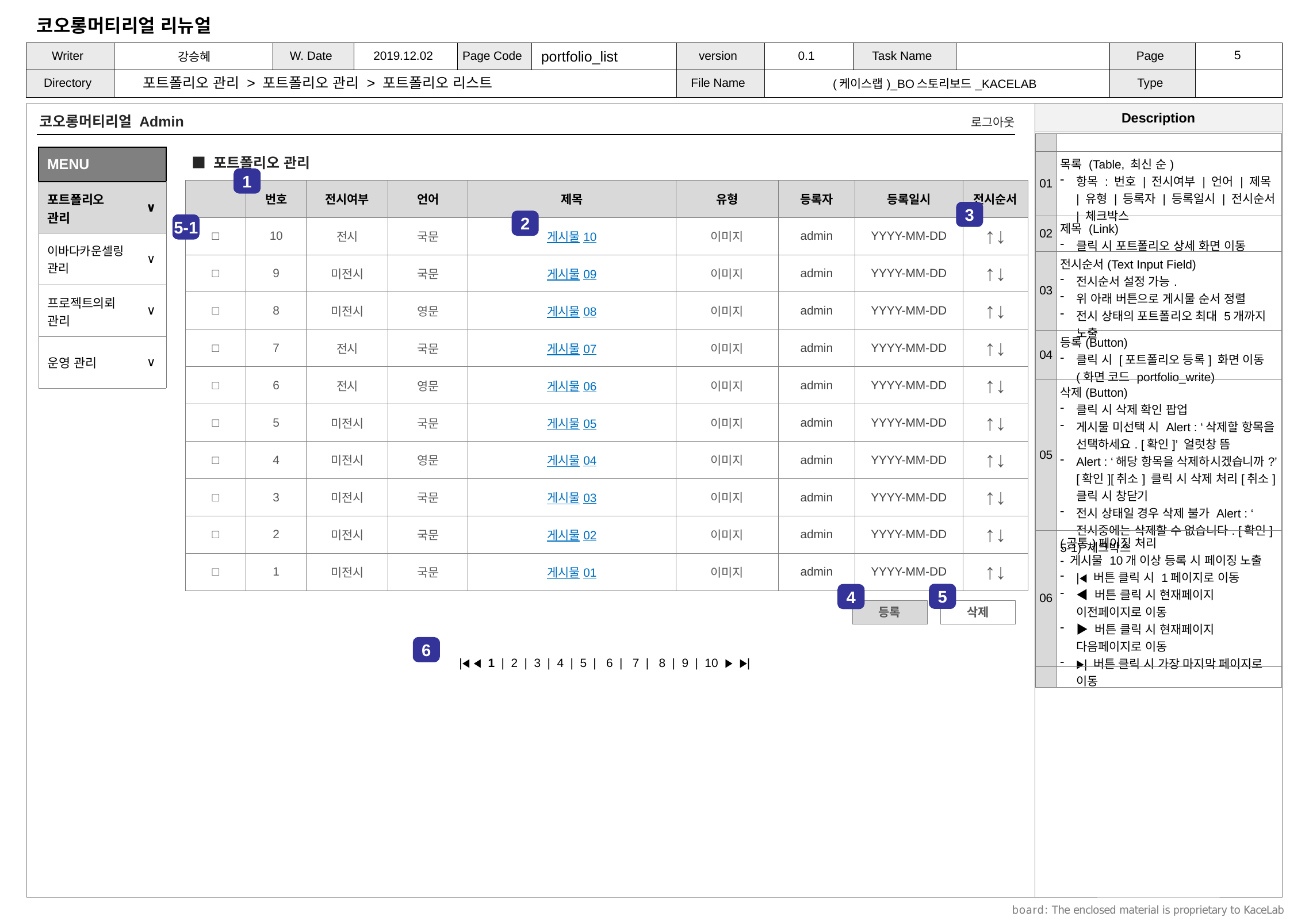

portfolio_list
포트폴리오 관리 > 포트폴리오 관리 > 포트폴리오 리스트
코오롱머티리얼 Admin
로그아웃
|  |  |
| --- | --- |
| 01 | 목록 (Table, 최신 순) 항목 : 번호 | 전시여부 | 언어 | 제목 | 유형 | 등록자 | 등록일시 | 전시순서 | 체크박스 |
| 02 | 제목 (Link) 클릭 시 포트폴리오 상세 화면 이동 |
| 03 | 전시순서(Text Input Field) 전시순서 설정 가능. 위 아래 버튼으로 게시물 순서 정렬 전시 상태의 포트폴리오 최대 5개까지 노출 |
| 04 | 등록(Button) 클릭 시 [포트폴리오 등록] 화면 이동 (화면 코드 portfolio\_write) |
| 05 | 삭제(Button) 클릭 시 삭제 확인 팝업 게시물 미선택 시 Alert : ‘삭제할 항목을 선택하세요. [확인]’ 얼럿창 뜸 Alert : ‘해당 항목을 삭제하시겠습니까?’ [확인][취소] 클릭 시 삭제 처리[취소] 클릭 시 창닫기 전시 상태일 경우 삭제 불가 Alert : ‘전시중에는 삭제할 수 없습니다. [확인] 5-1) 체크박스 |
| 06 | (공통)페이징 처리 - 게시물 10개 이상 등록 시 페이징 노출 |◀ 버튼 클릭 시 1페이지로 이동 ◀ 버튼 클릭 시 현재페이지 이전페이지로 이동 ▶ 버튼 클릭 시 현재페이지 다음페이지로 이동 ▶| 버튼 클릭 시 가장 마지막 페이지로 이동 |
|  |  |
| MENU |  |
| --- | --- |
| 포트폴리오 관리 | ∨ |
| 이바다카운셀링 관리 | ∨ |
| 프로젝트의뢰 관리 | ∨ |
| 운영 관리 | ∨ |
■ 포트폴리오 관리
1
|  | 번호 | 전시여부 | 언어 | 제목 | 유형 | 등록자 | 등록일시 | 전시순서 |
| --- | --- | --- | --- | --- | --- | --- | --- | --- |
| □ | 10 | 전시 | 국문 | 게시물10 | 이미지 | admin | YYYY-MM-DD | ↑↓ |
| □ | 9 | 미전시 | 국문 | 게시물09 | 이미지 | admin | YYYY-MM-DD | ↑↓ |
| □ | 8 | 미전시 | 영문 | 게시물08 | 이미지 | admin | YYYY-MM-DD | ↑↓ |
| □ | 7 | 전시 | 국문 | 게시물07 | 이미지 | admin | YYYY-MM-DD | ↑↓ |
| □ | 6 | 전시 | 영문 | 게시물06 | 이미지 | admin | YYYY-MM-DD | ↑↓ |
| □ | 5 | 미전시 | 국문 | 게시물05 | 이미지 | admin | YYYY-MM-DD | ↑↓ |
| □ | 4 | 미전시 | 영문 | 게시물04 | 이미지 | admin | YYYY-MM-DD | ↑↓ |
| □ | 3 | 미전시 | 국문 | 게시물03 | 이미지 | admin | YYYY-MM-DD | ↑↓ |
| □ | 2 | 미전시 | 국문 | 게시물02 | 이미지 | admin | YYYY-MM-DD | ↑↓ |
| □ | 1 | 미전시 | 국문 | 게시물01 | 이미지 | admin | YYYY-MM-DD | ↑↓ |
3
2
5-1
5
4
등록
삭제
6
 |◀ ◀  1  |  2  |  3  |  4  |  5  |   6  |   7  |   8  |  9  |  10  ▶  ▶|